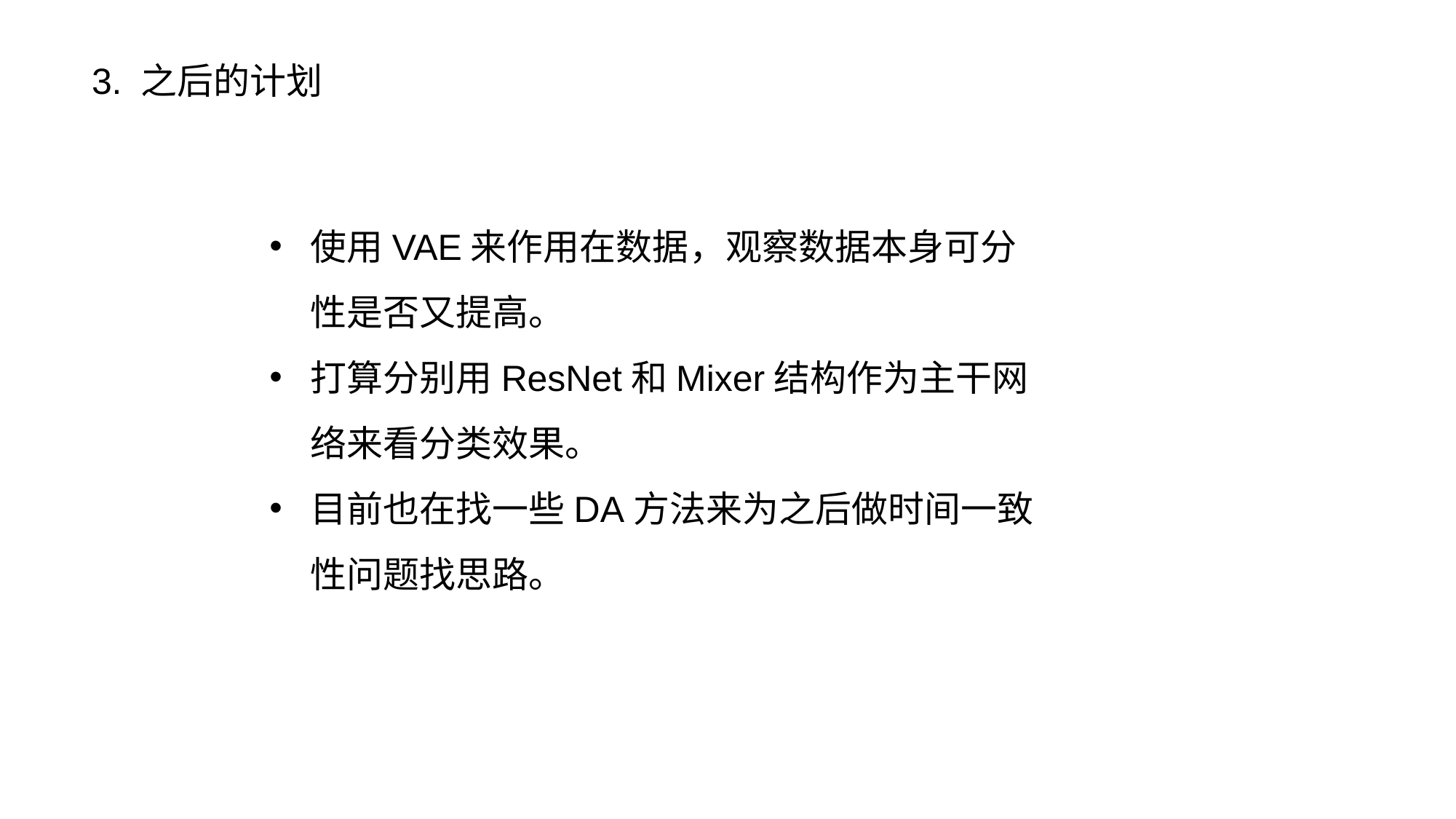

3. 之后的计划
使用VAE来作用在数据，观察数据本身可分性是否又提高。
打算分别用ResNet和Mixer结构作为主干网络来看分类效果。
目前也在找一些DA方法来为之后做时间一致性问题找思路。